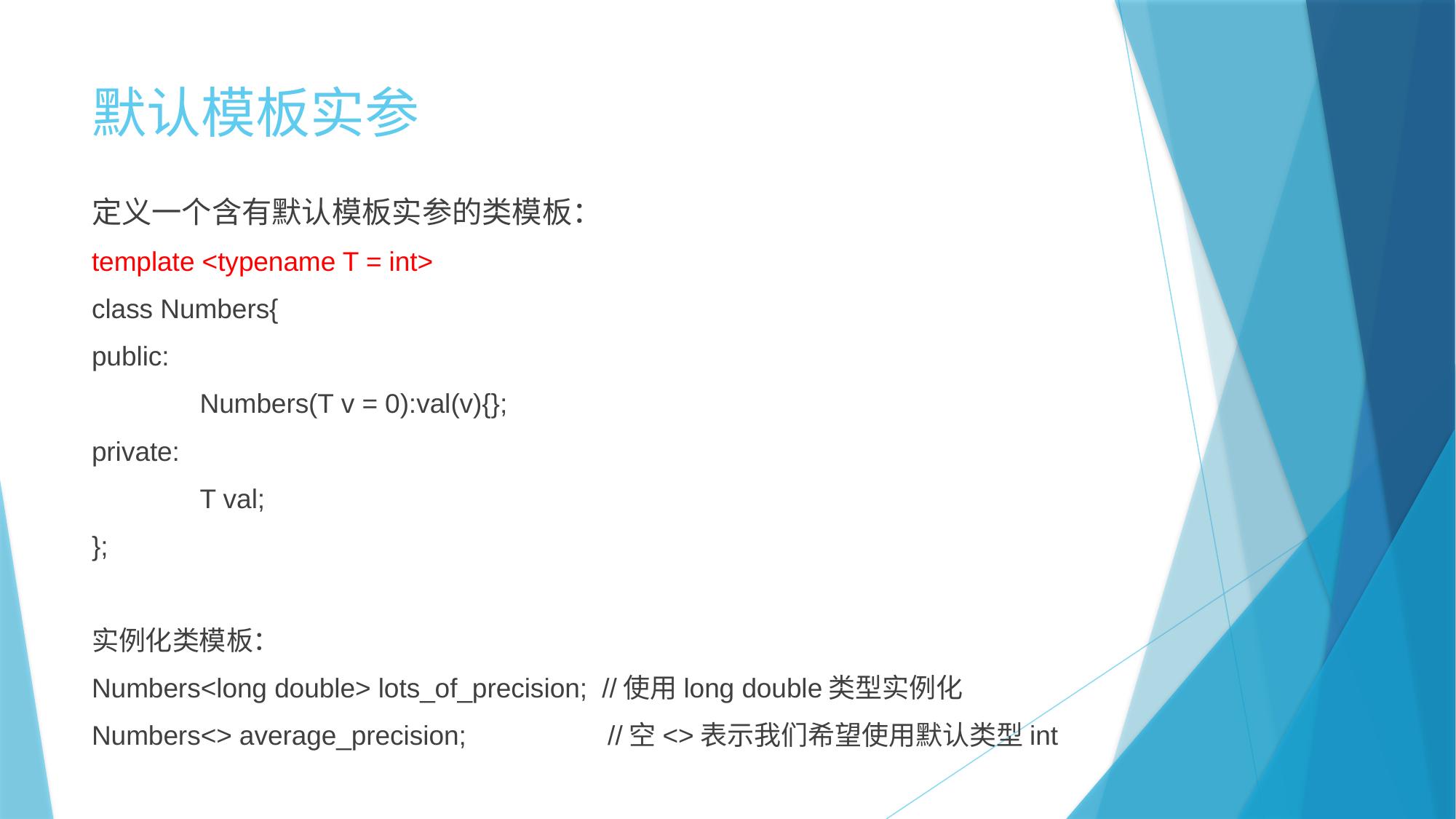

# 默认模板实参
定义一个含有默认模板实参的类模板：
template <typename T = int>
class Numbers{
public:
	Numbers(T v = 0):val(v){};
private:
	T val;
};

实例化类模板：
Numbers<long double> lots_of_precision;  //使用long double类型实例化
Numbers<> average_precision;                   //空<>表示我们希望使用默认类型int